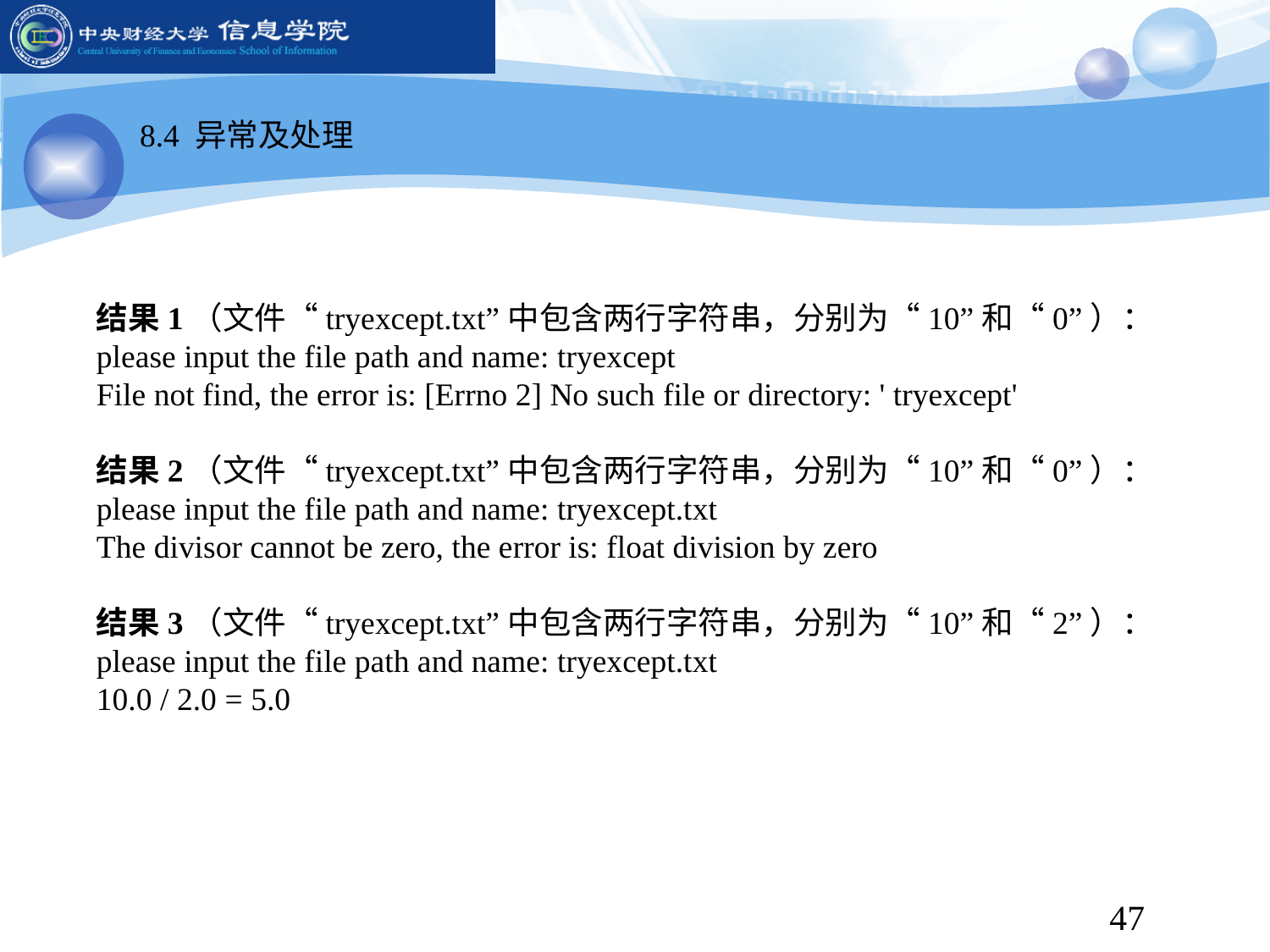

8.4 异常及处理
结果1（文件“tryexcept.txt”中包含两行字符串，分别为“10”和“0”）：
please input the file path and name: tryexcept
File not find, the error is: [Errno 2] No such file or directory: ' tryexcept'

结果2（文件“tryexcept.txt”中包含两行字符串，分别为“10”和“0”）：
please input the file path and name: tryexcept.txt
The divisor cannot be zero, the error is: float division by zero

结果3（文件“tryexcept.txt”中包含两行字符串，分别为“10”和“2”）：
please input the file path and name: tryexcept.txt
10.0 / 2.0 = 5.0